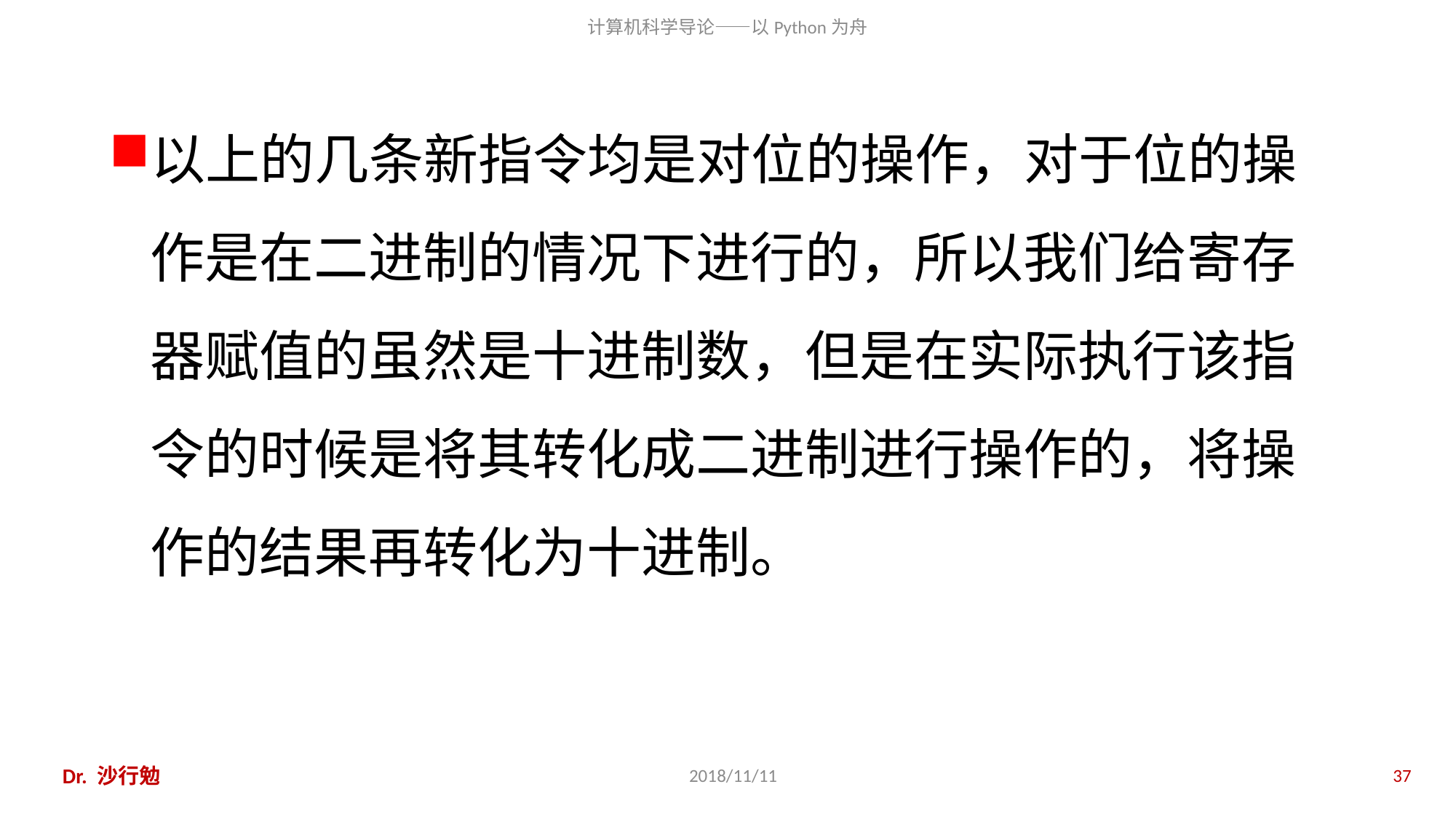

以上的几条新指令均是对位的操作，对于位的操作是在二进制的情况下进行的，所以我们给寄存器赋值的虽然是十进制数，但是在实际执行该指令的时候是将其转化成二进制进行操作的，将操作的结果再转化为十进制。
Dr. 沙行勉
2018/11/11
37